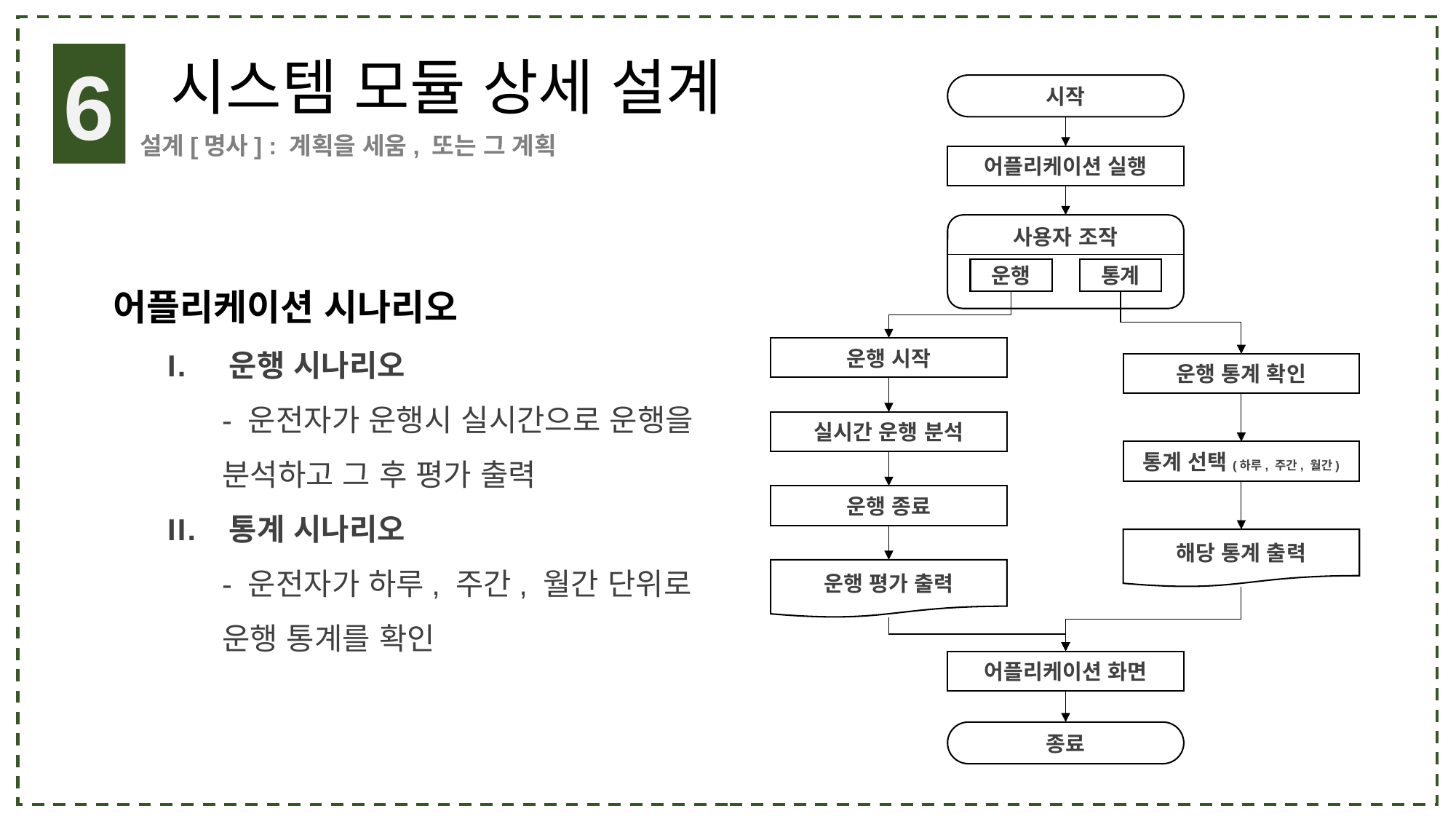

6
시스템 모듈 상세 설계
시작
어플리케이션 실행
사용자 조작

운행
통계
운행 시작
운행 통계 확인
실시간 운행 분석
통계 선택(하루, 주간, 월간)
운행 종료
해당 통계 출력
운행 평가 출력
어플리케이션 화면
종료
설계[명사] : 계획을 세움, 또는 그 계획
어플리케이션 시나리오
운행 시나리오
- 운전자가 운행시 실시간으로 운행을 분석하고 그 후 평가 출력
통계 시나리오
- 운전자가 하루, 주간, 월간 단위로 운행 통계를 확인